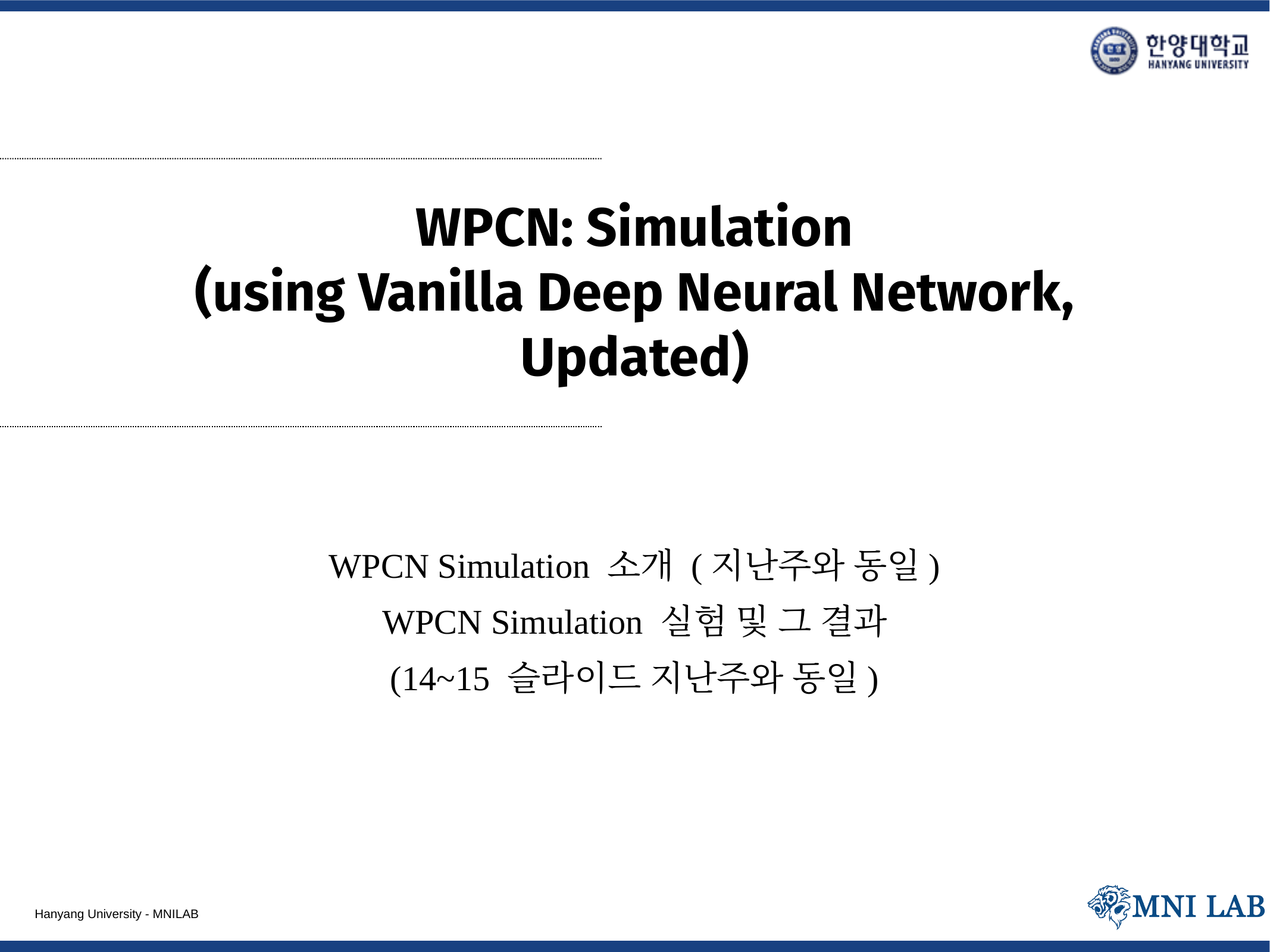

# WPCN: Simulation (using Vanilla Deep Neural Network, Updated)
WPCN Simulation 소개 (지난주와 동일)
WPCN Simulation 실험 및 그 결과
(14~15 슬라이드 지난주와 동일)